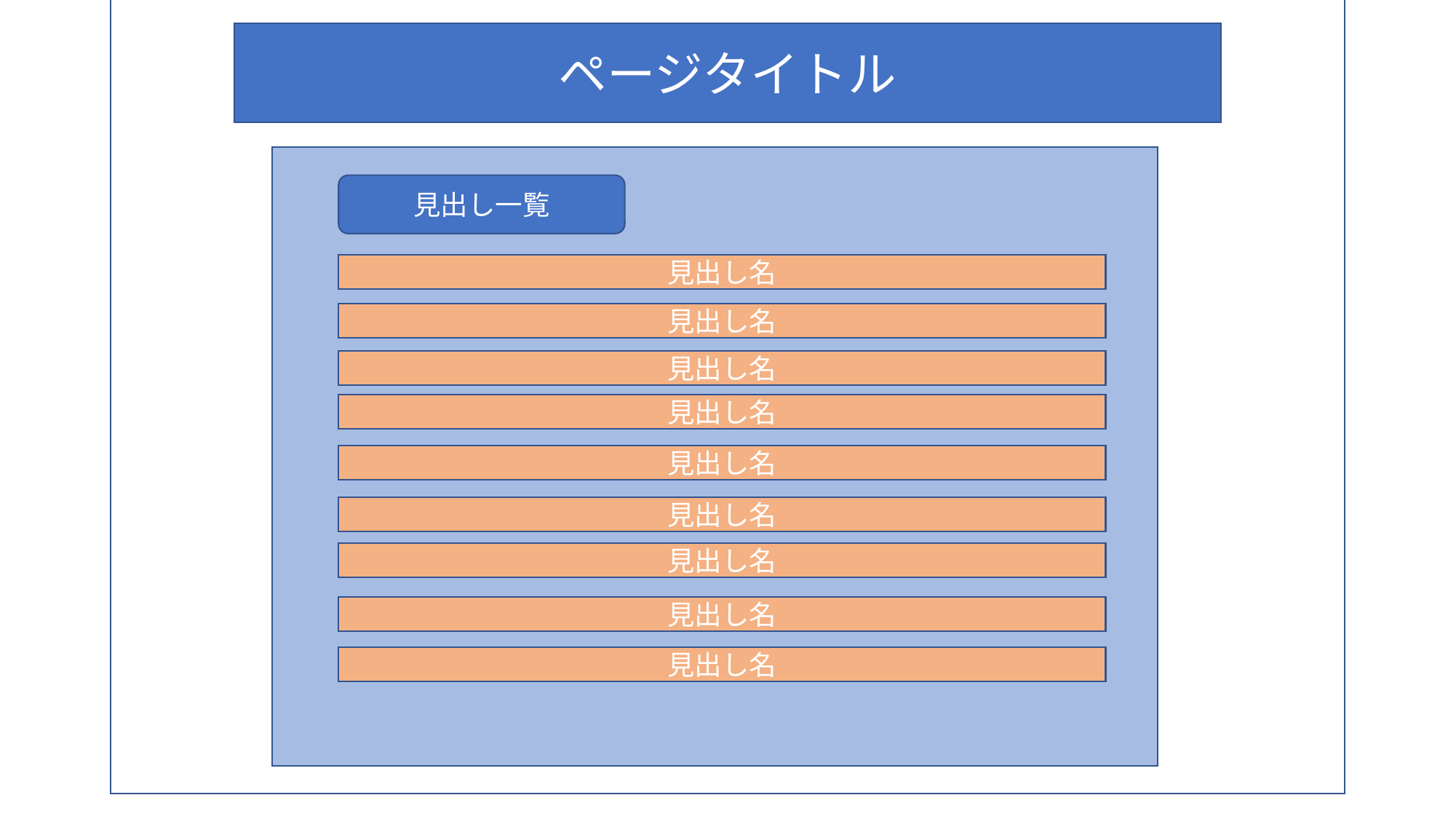

ページタイトル

見出し一覧
見出し名
見出し名
見出し名
見出し名
見出し名
見出し名
見出し名
見出し名
見出し名